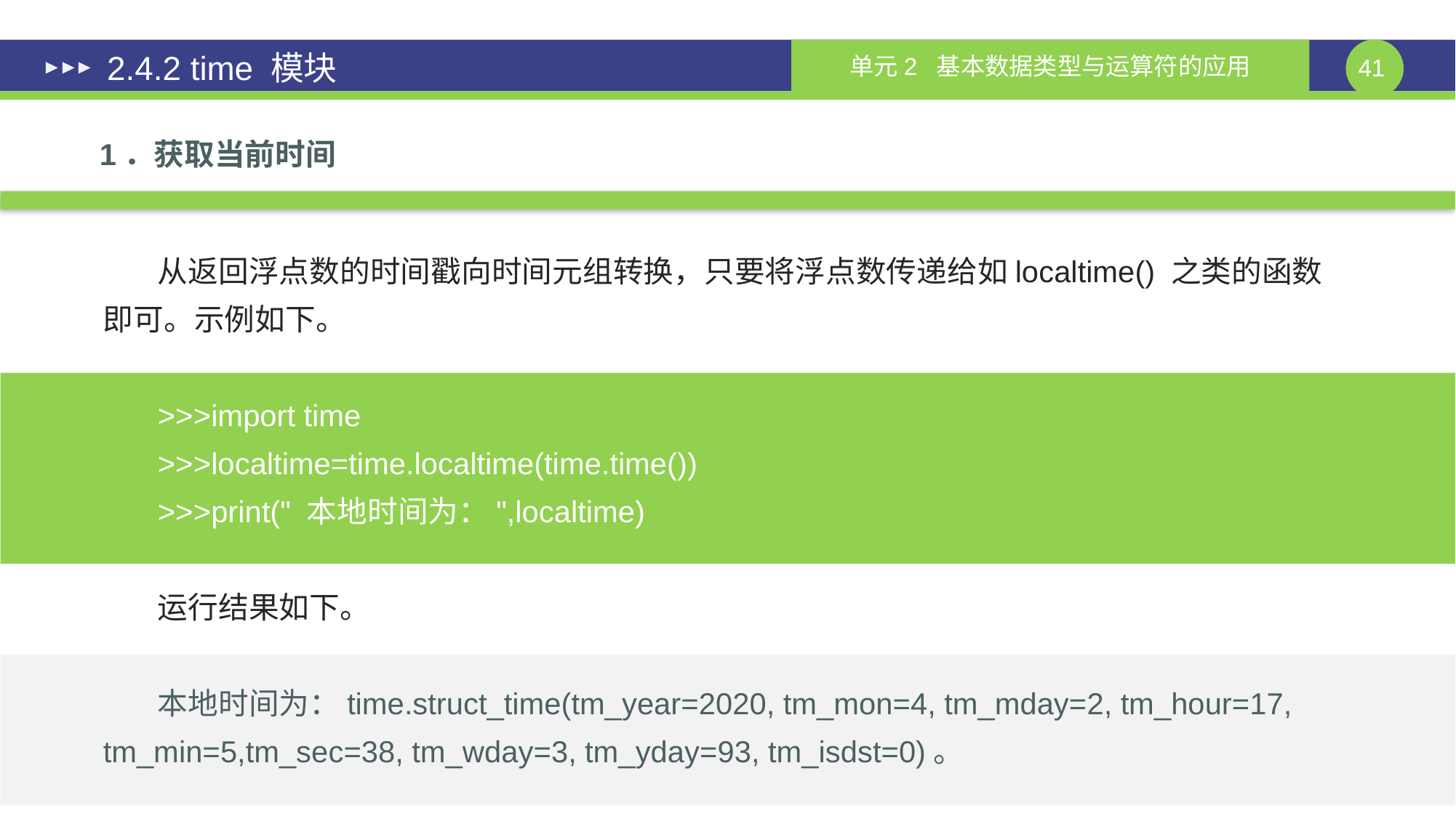

# 2.4.2 time 模块
1．获取当前时间

从返回浮点数的时间戳向时间元组转换，只要将浮点数传递给如localtime() 之类的函数即可。示例如下。

>>>import time
>>>localtime=time.localtime(time.time())
>>>print(" 本地时间为：",localtime)

运行结果如下。

本地时间为：time.struct_time(tm_year=2020, tm_mon=4, tm_mday=2, tm_hour=17, tm_min=5,tm_sec=38, tm_wday=3, tm_yday=93, tm_isdst=0)。